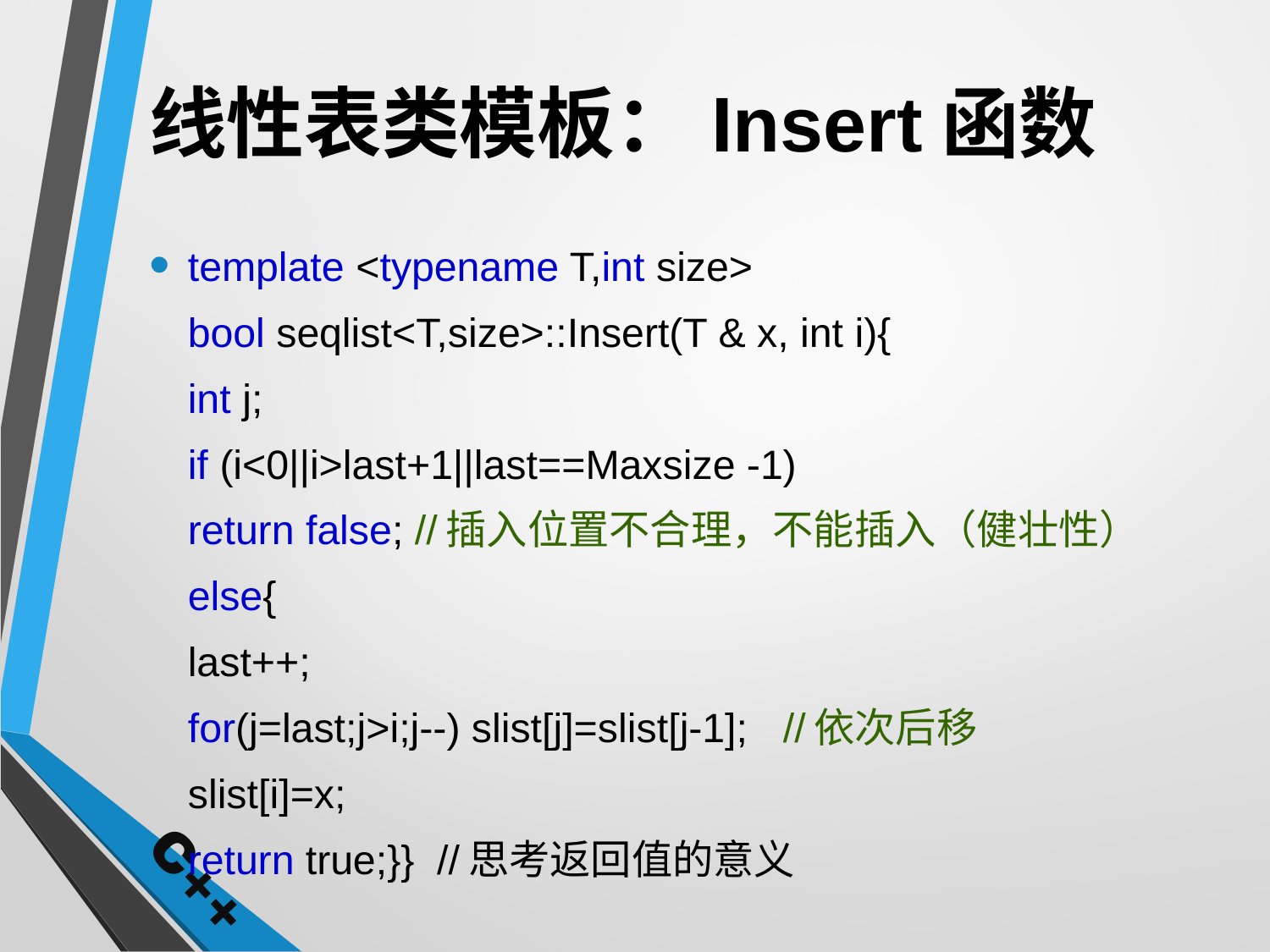

# 线性表类模板：Insert函数
template <typename T,int size>
	bool seqlist<T,size>::Insert(T & x, int i){
	int j;
	if (i<0||i>last+1||last==Maxsize -1)
		return false; //插入位置不合理，不能插入（健壮性）
	else{
		last++;
		for(j=last;j>i;j--) slist[j]=slist[j-1];   //依次后移
			slist[i]=x;
		return true;}}  //思考返回值的意义